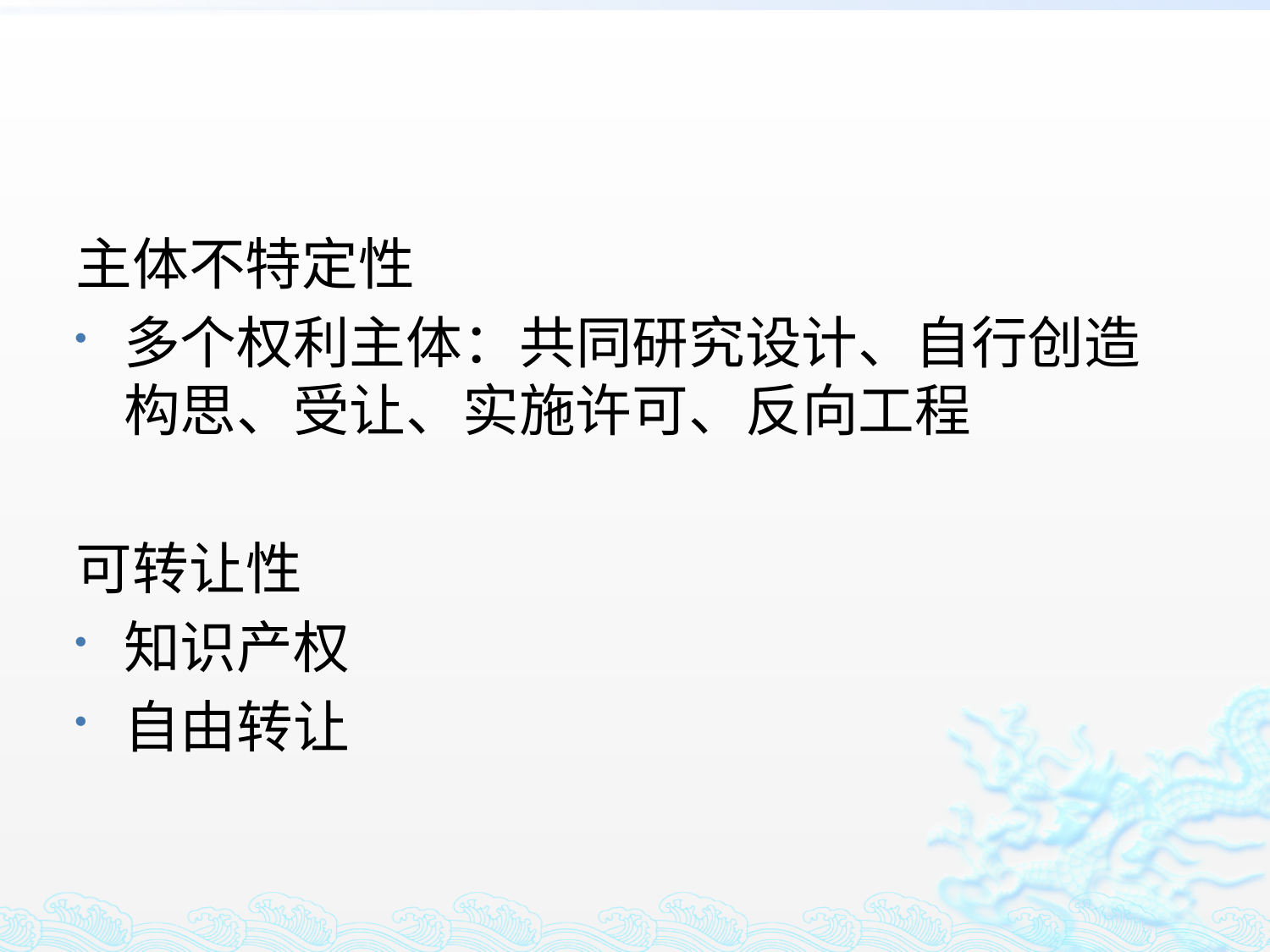

#
主体不特定性
多个权利主体：共同研究设计、自行创造构思、受让、实施许可、反向工程

可转让性
知识产权
自由转让